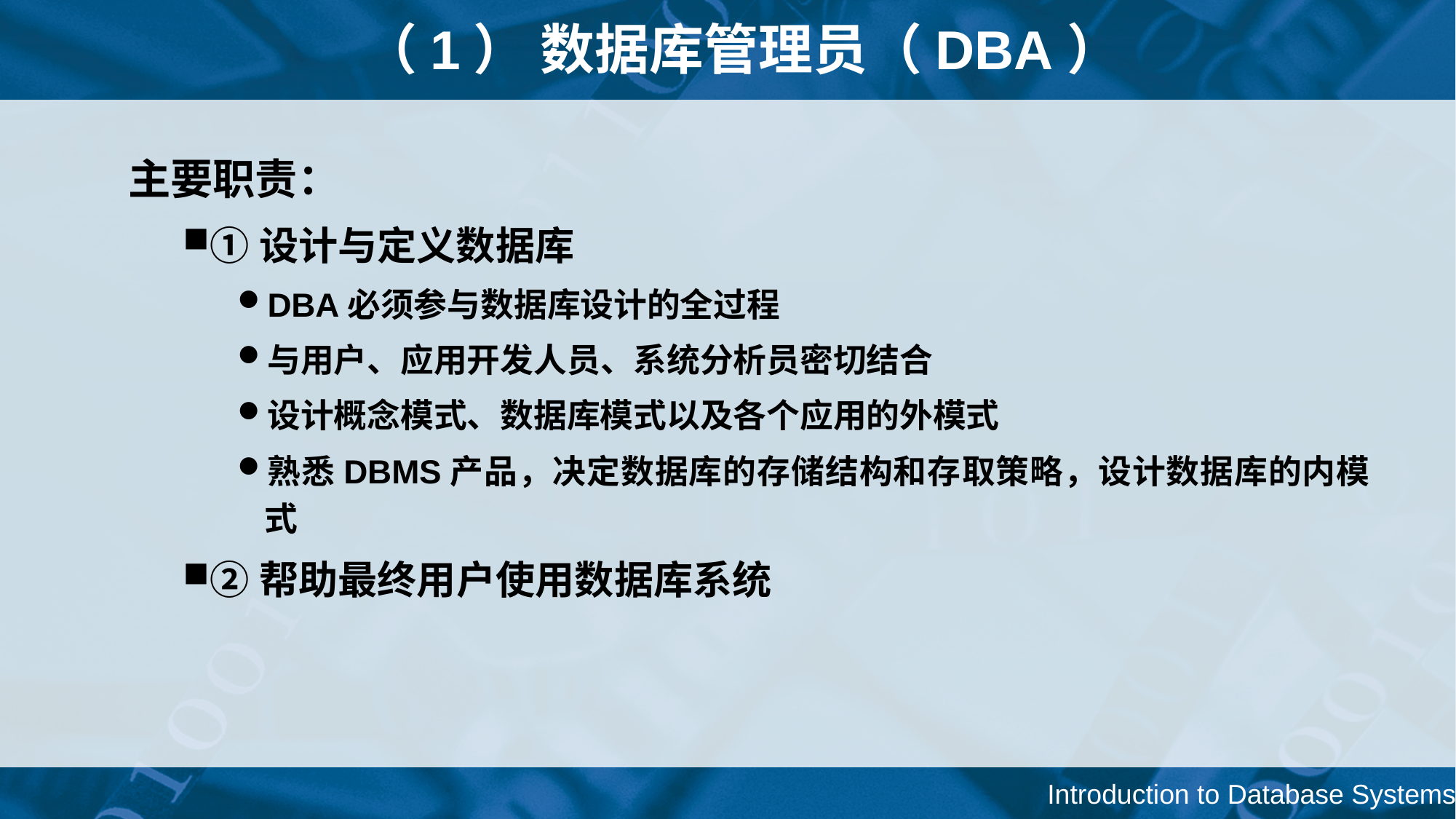

# （1） 数据库管理员（DBA）
主要职责：
①设计与定义数据库
DBA必须参与数据库设计的全过程
与用户、应用开发人员、系统分析员密切结合
设计概念模式、数据库模式以及各个应用的外模式
熟悉DBMS产品，决定数据库的存储结构和存取策略，设计数据库的内模式
②帮助最终用户使用数据库系统